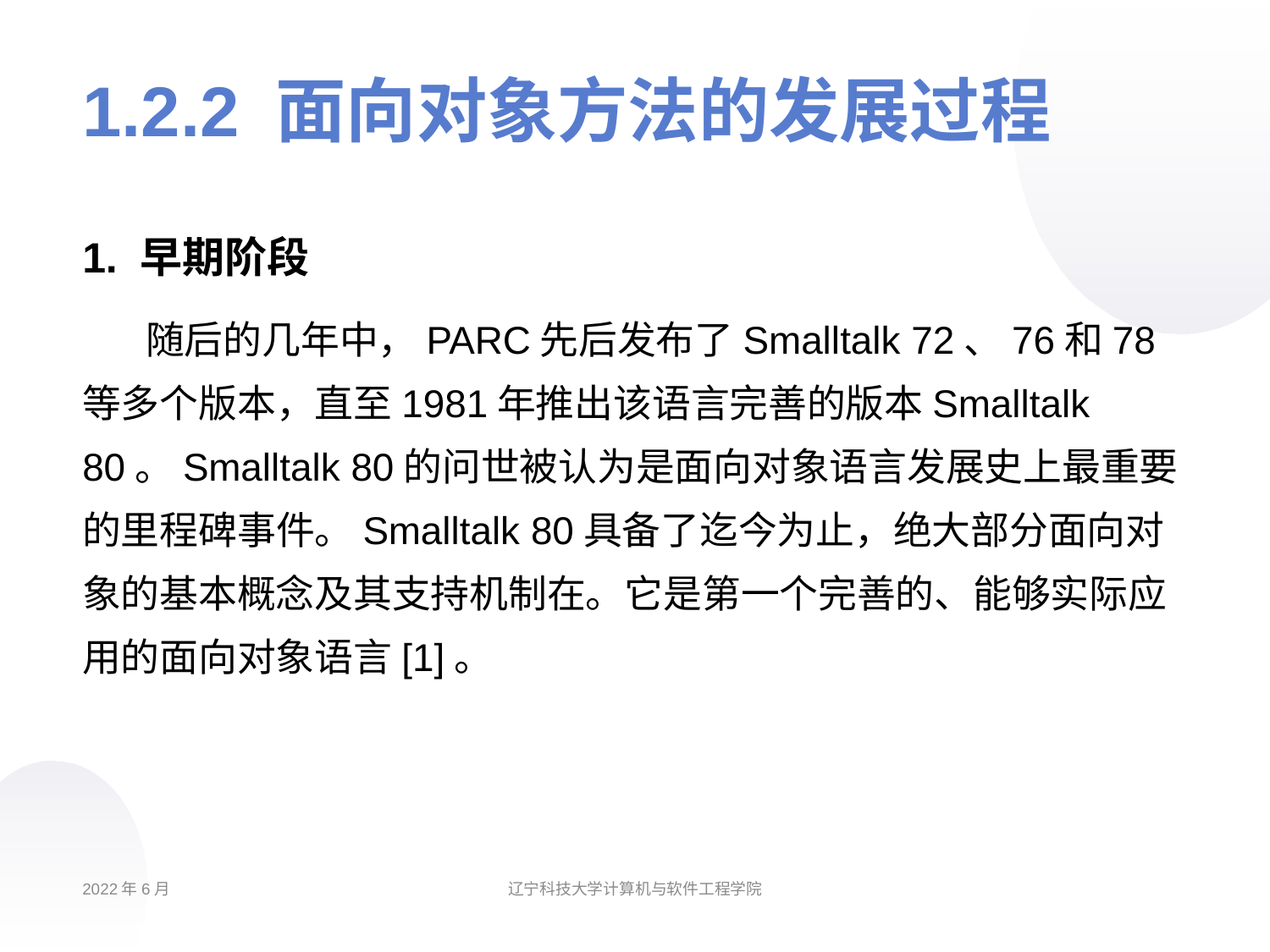

# 1.2.2 面向对象方法的发展过程
1. 早期阶段
随后的几年中，PARC先后发布了Smalltalk 72、76和78等多个版本，直至1981年推出该语言完善的版本Smalltalk 80。Smalltalk 80的问世被认为是面向对象语言发展史上最重要的里程碑事件。Smalltalk 80具备了迄今为止，绝大部分面向对象的基本概念及其支持机制在。它是第一个完善的、能够实际应用的面向对象语言[1]。

2022年6月
辽宁科技大学计算机与软件工程学院
96